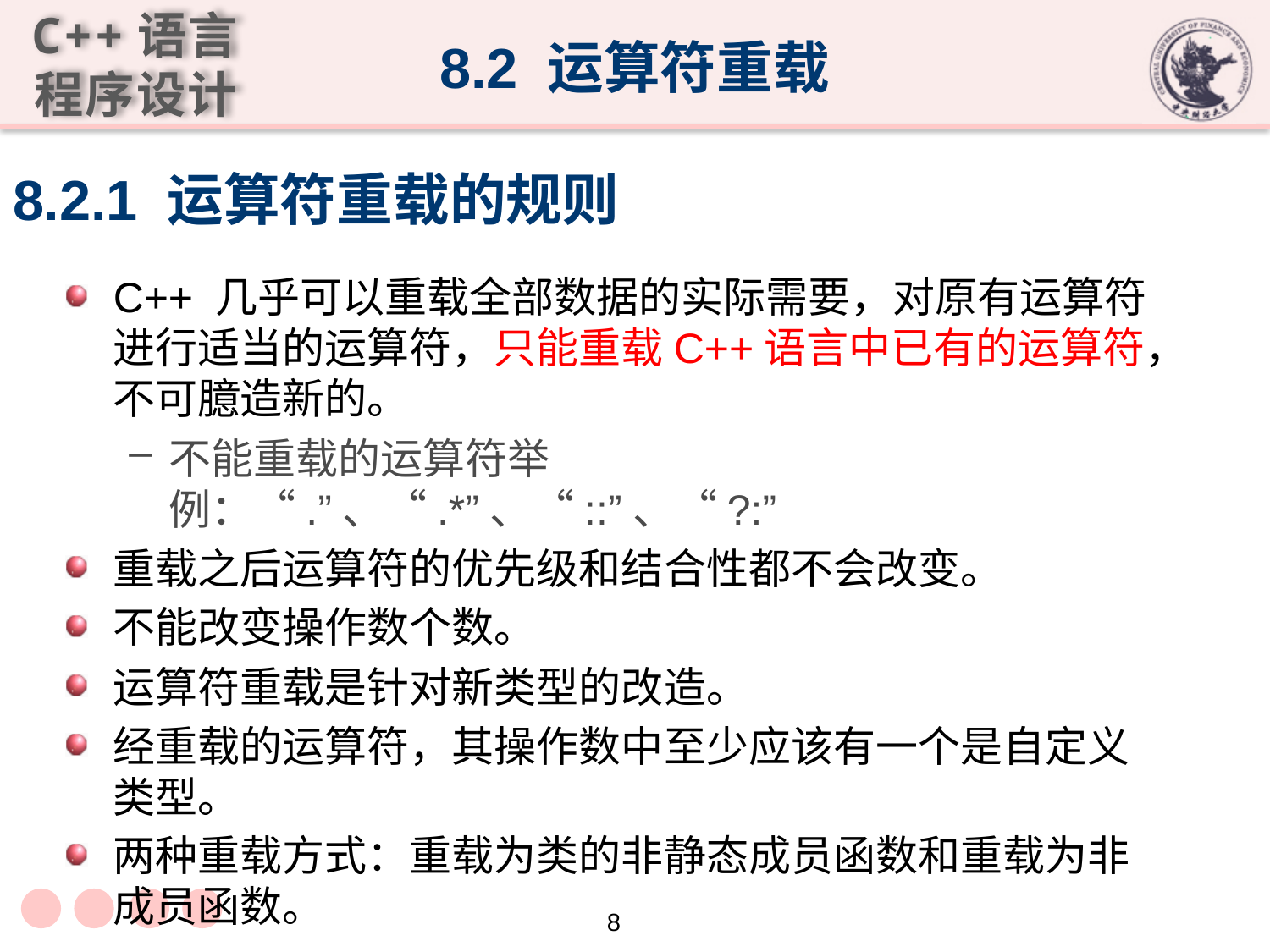

8.2 运算符重载
# 8.2.1 运算符重载的规则
C++ 几乎可以重载全部数据的实际需要，对原有运算符进行适当的运算符，只能重载C++语言中已有的运算符，不可臆造新的。
不能重载的运算符举例：“.”、“.*”、“::”、“?:”
重载之后运算符的优先级和结合性都不会改变。
不能改变操作数个数。
运算符重载是针对新类型的改造。
经重载的运算符，其操作数中至少应该有一个是自定义类型。
两种重载方式：重载为类的非静态成员函数和重载为非成员函数。
8